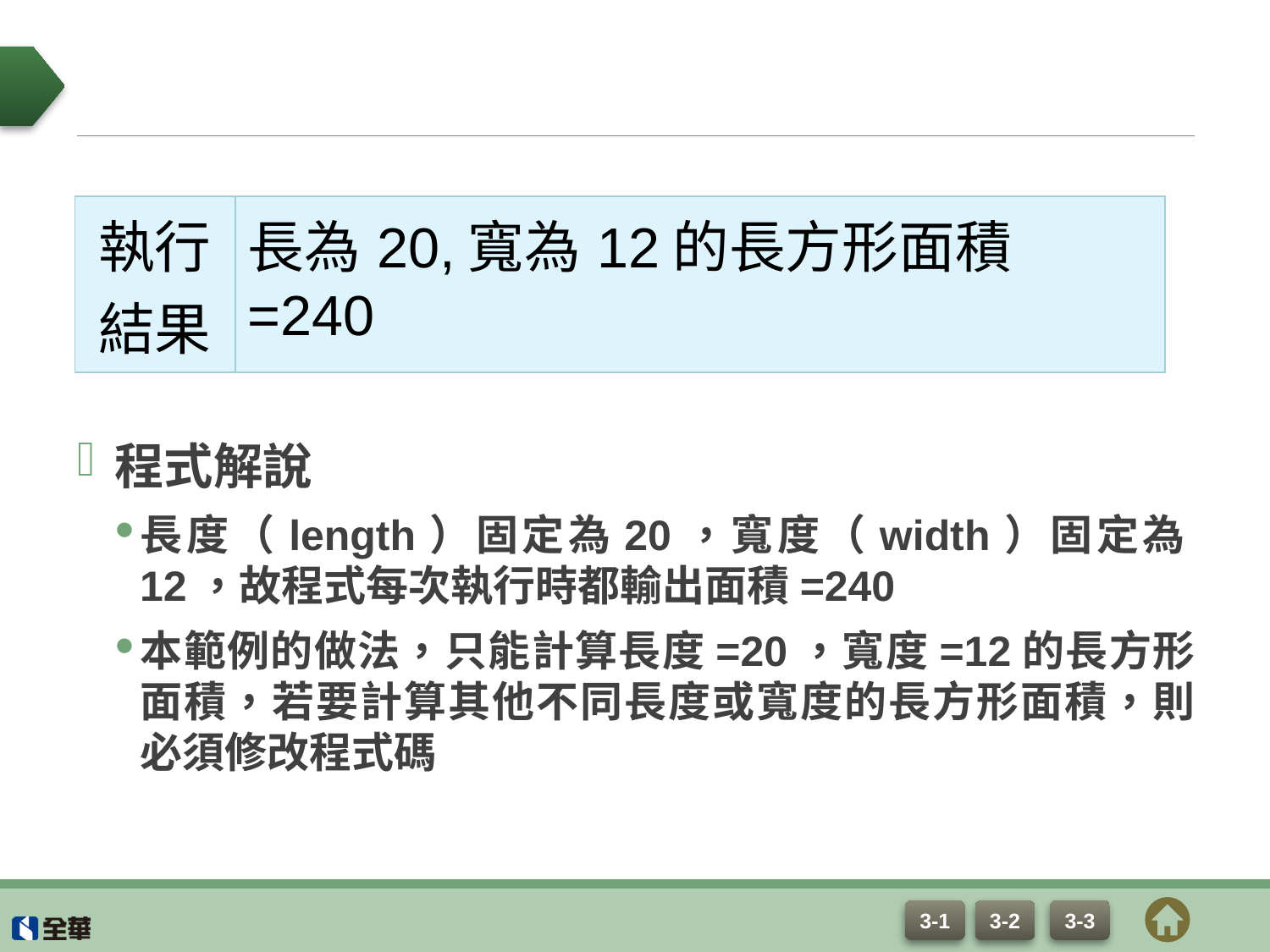

#

程式解說
長度（length）固定為20，寬度（width）固定為12，故程式每次執行時都輸出面積=240
本範例的做法，只能計算長度=20，寬度=12的長方形面積，若要計算其他不同長度或寬度的長方形面積，則必須修改程式碼

| 執行結果 | 長為20,寬為12的長方形面積=240 |
| --- | --- |